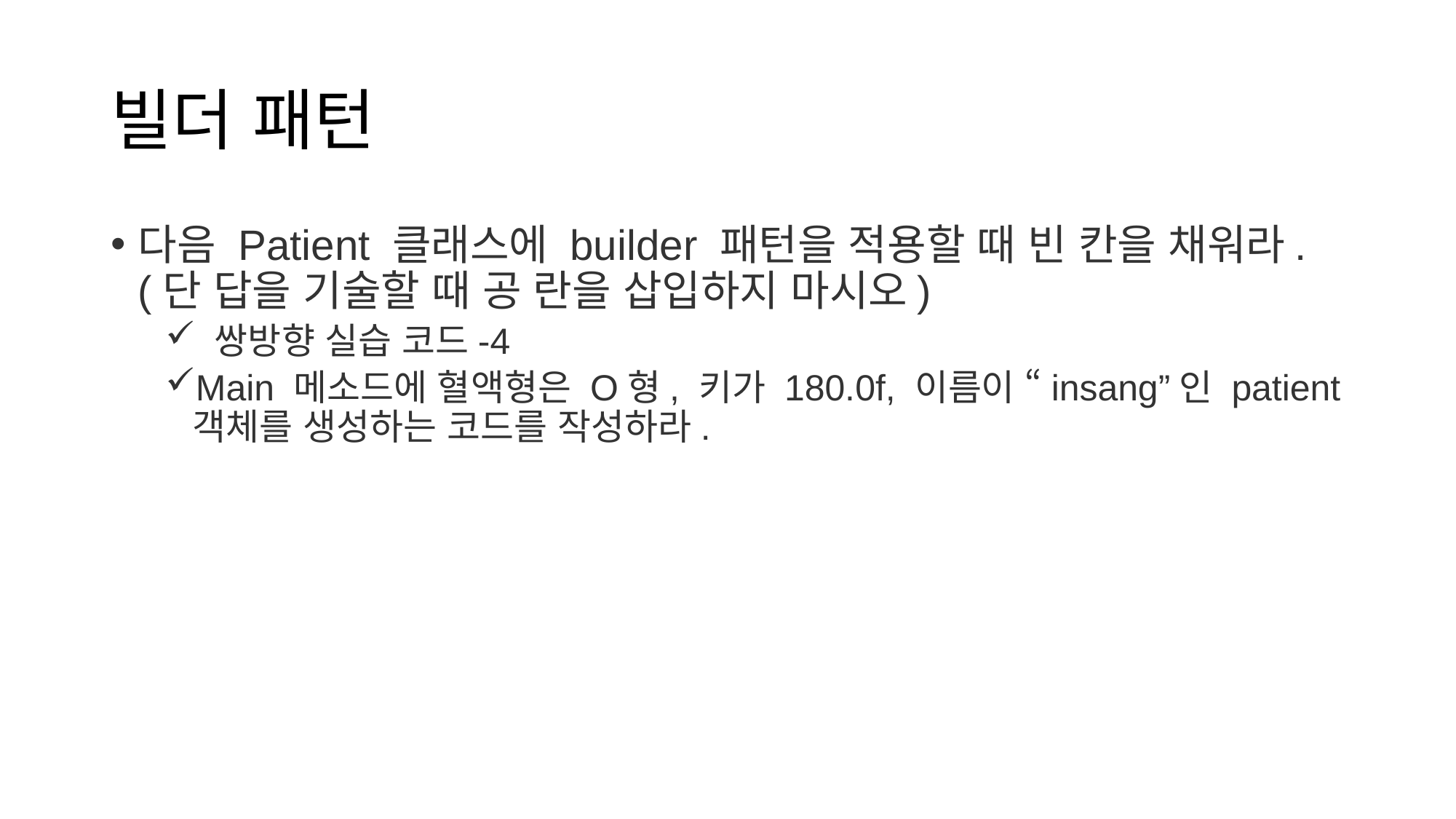

# 빌더 패턴
다음 Patient 클래스에 builder 패턴을 적용할 때 빈 칸을 채워라.(단 답을 기술할 때 공 란을 삽입하지 마시오)
 쌍방향 실습 코드-4
Main 메소드에 혈액형은 O형, 키가 180.0f, 이름이 “insang”인 patient 객체를 생성하는 코드를 작성하라.